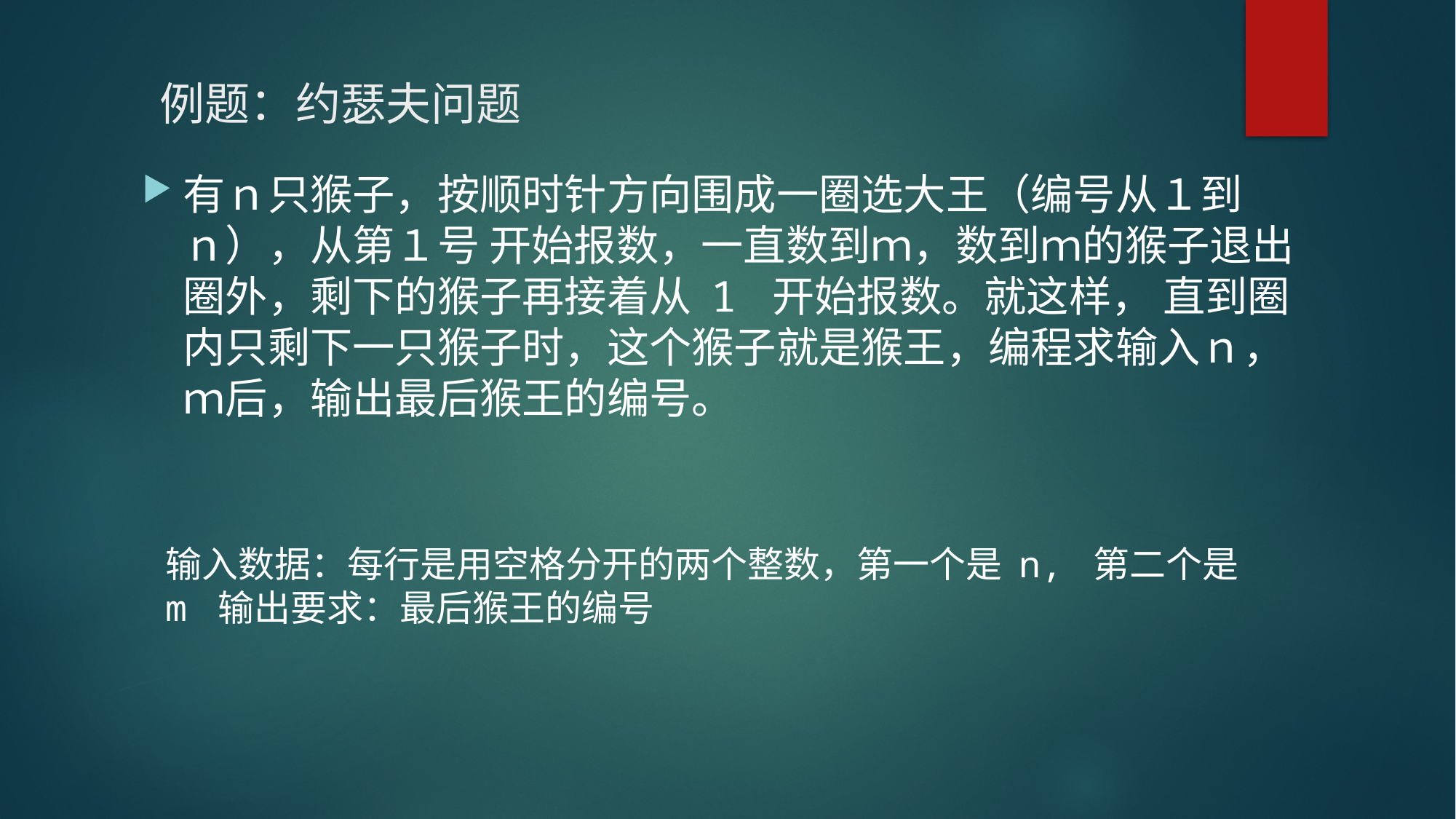

# 例题：约瑟夫问题
有ｎ只猴子，按顺时针方向围成一圈选大王（编号从１到ｎ），从第１号 开始报数，一直数到ｍ，数到ｍ的猴子退出圈外，剩下的猴子再接着从 1 开始报数。就这样， 直到圈内只剩下一只猴子时，这个猴子就是猴王，编程求输入ｎ，ｍ后，输出最后猴王的编号。
输入数据：每行是用空格分开的两个整数，第一个是 n, 第二个是 m 输出要求：最后猴王的编号